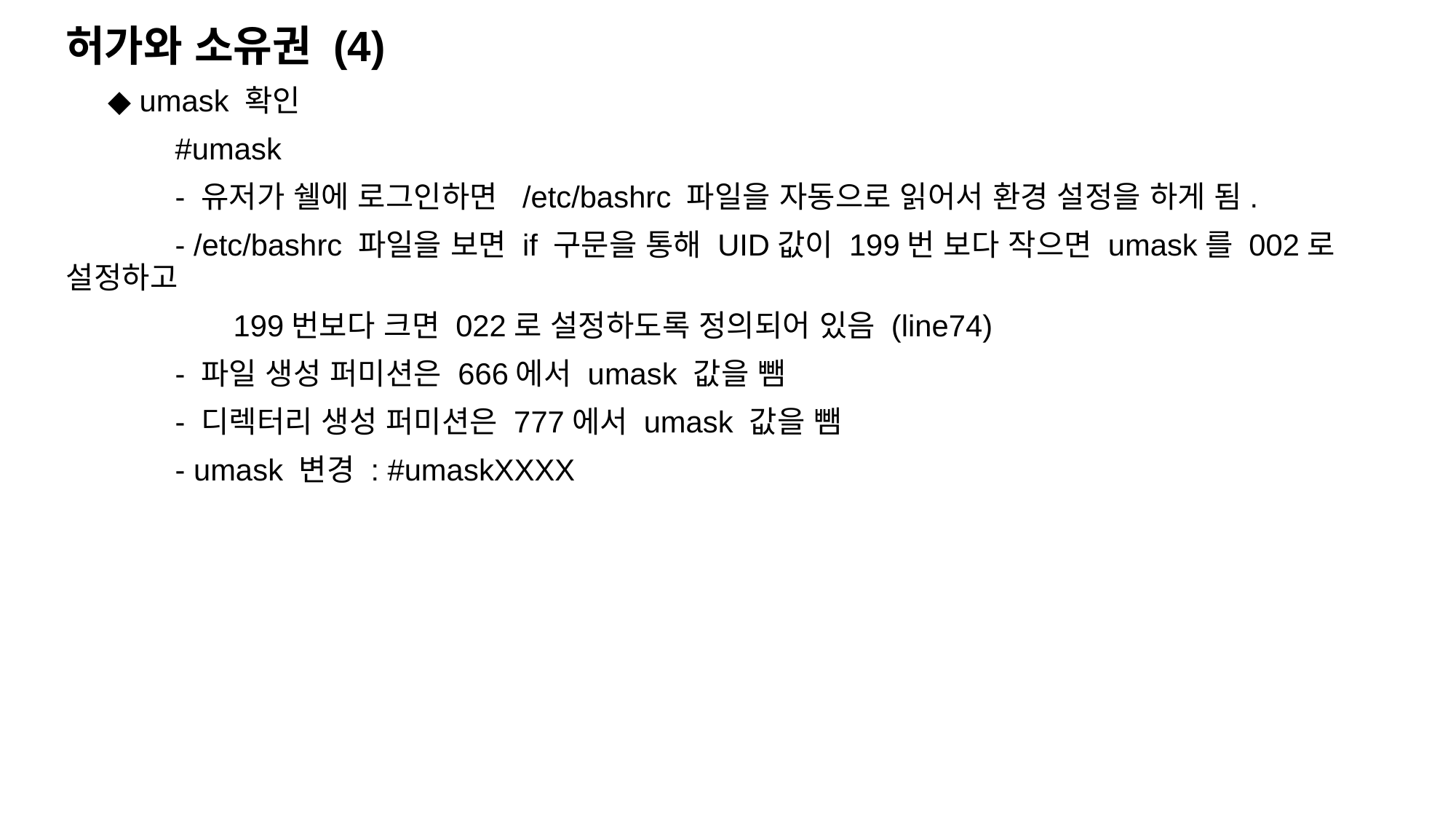

허가와 소유권 (4)
     ◆ umask 확인
	#umask
	- 유저가 쉘에 로그인하면  /etc/bashrc 파일을 자동으로 읽어서 환경 설정을 하게 됨.
	- /etc/bashrc 파일을 보면 if 구문을 통해 UID값이 199번 보다 작으면 umask를 002로 설정하고
                    199번보다 크면 022로 설정하도록 정의되어 있음 (line74)
	- 파일 생성 퍼미션은 666에서 umask 값을 뺌
	- 디렉터리 생성 퍼미션은 777에서 umask 값을 뺌
	- umask 변경 : #umaskXXXX